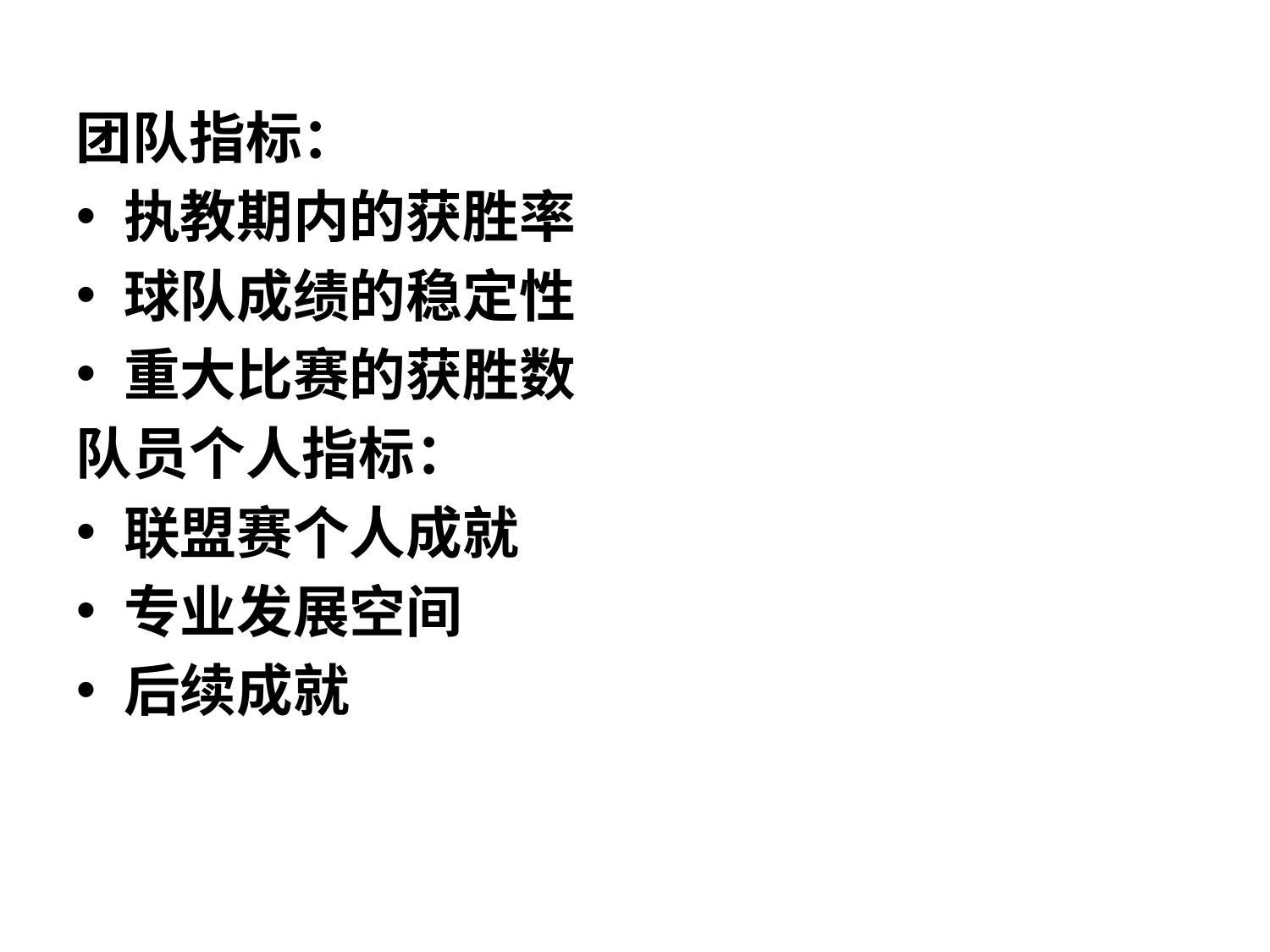

团队指标：
执教期内的获胜率
球队成绩的稳定性
重大比赛的获胜数
队员个人指标：
联盟赛个人成就
专业发展空间
后续成就